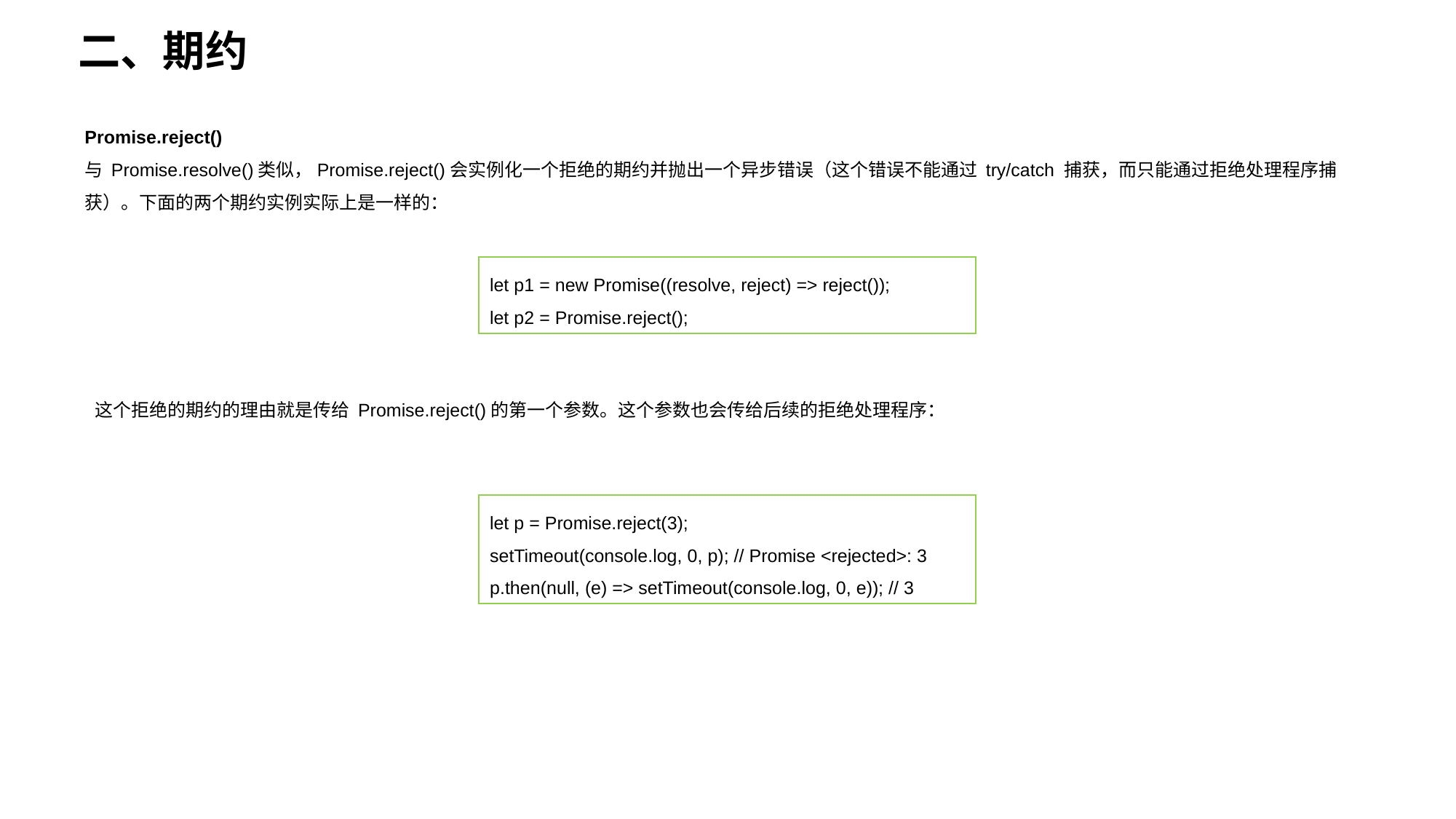

二、期约
Promise.reject()
与 Promise.resolve()类似，Promise.reject()会实例化一个拒绝的期约并抛出一个异步错误（这个错误不能通过 try/catch 捕获，而只能通过拒绝处理程序捕获）。下面的两个期约实例实际上是一样的：
let p1 = new Promise((resolve, reject) => reject());
let p2 = Promise.reject();
这个拒绝的期约的理由就是传给 Promise.reject()的第一个参数。这个参数也会传给后续的拒绝处理程序：
let p = Promise.reject(3);
setTimeout(console.log, 0, p); // Promise <rejected>: 3
p.then(null, (e) => setTimeout(console.log, 0, e)); // 3